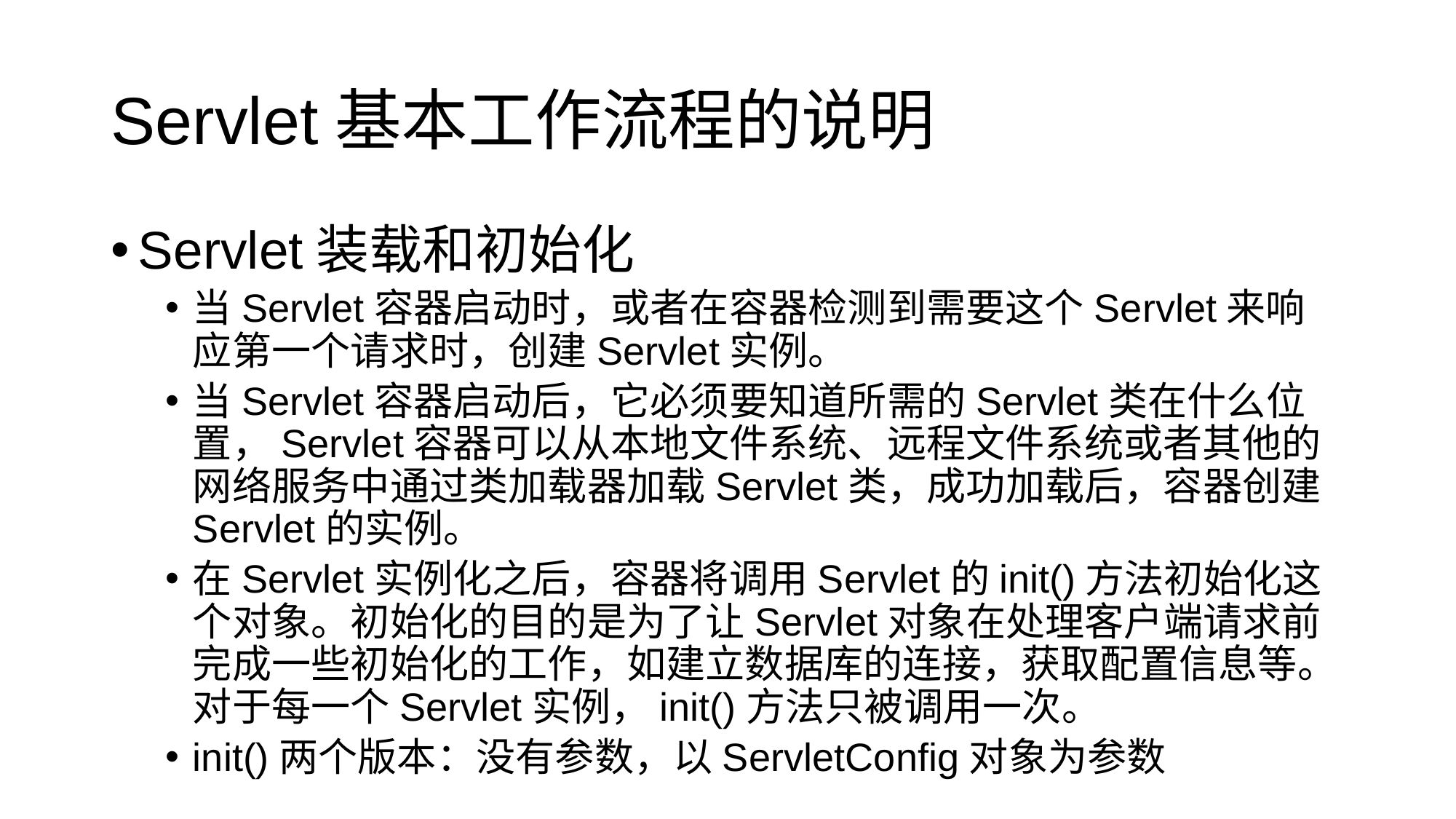

# Servlet基本工作流程的说明
Servlet装载和初始化
当Servlet容器启动时，或者在容器检测到需要这个Servlet来响应第一个请求时，创建Servlet实例。
当Servlet容器启动后，它必须要知道所需的Servlet类在什么位置，Servlet容器可以从本地文件系统、远程文件系统或者其他的网络服务中通过类加载器加载Servlet类，成功加载后，容器创建Servlet的实例。
在Servlet实例化之后，容器将调用Servlet的init()方法初始化这个对象。初始化的目的是为了让Servlet对象在处理客户端请求前完成一些初始化的工作，如建立数据库的连接，获取配置信息等。对于每一个Servlet实例，init()方法只被调用一次。
init()两个版本：没有参数，以ServletConfig对象为参数